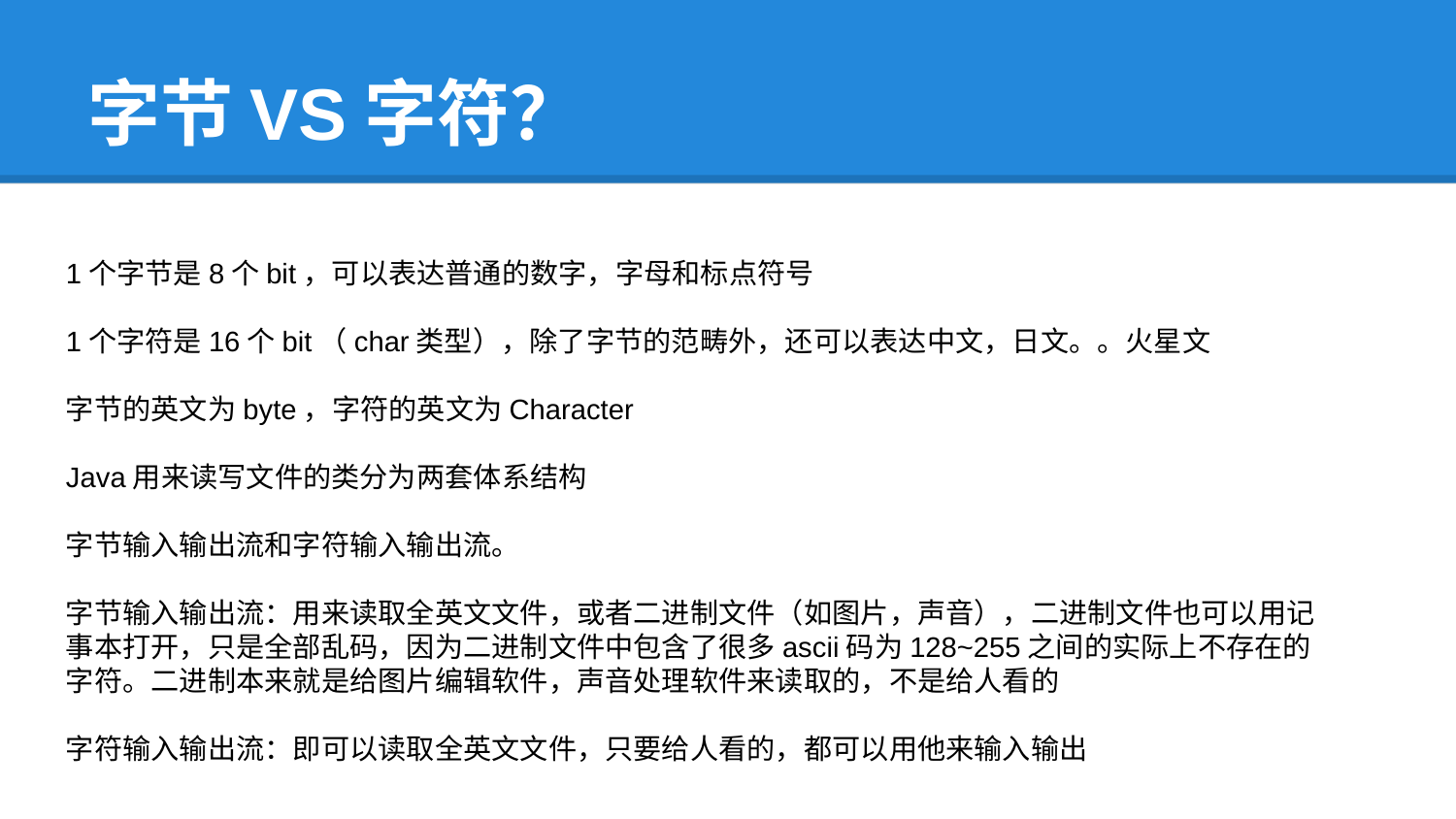

# 字节VS字符？
1个字节是8个bit，可以表达普通的数字，字母和标点符号

1个字符是16个bit（char类型），除了字节的范畴外，还可以表达中文，日文。。火星文

字节的英文为byte，字符的英文为Character

Java用来读写文件的类分为两套体系结构

字节输入输出流和字符输入输出流。

字节输入输出流：用来读取全英文文件，或者二进制文件（如图片，声音），二进制文件也可以用记事本打开，只是全部乱码，因为二进制文件中包含了很多ascii码为128~255之间的实际上不存在的字符。二进制本来就是给图片编辑软件，声音处理软件来读取的，不是给人看的

字符输入输出流：即可以读取全英文文件，只要给人看的，都可以用他来输入输出